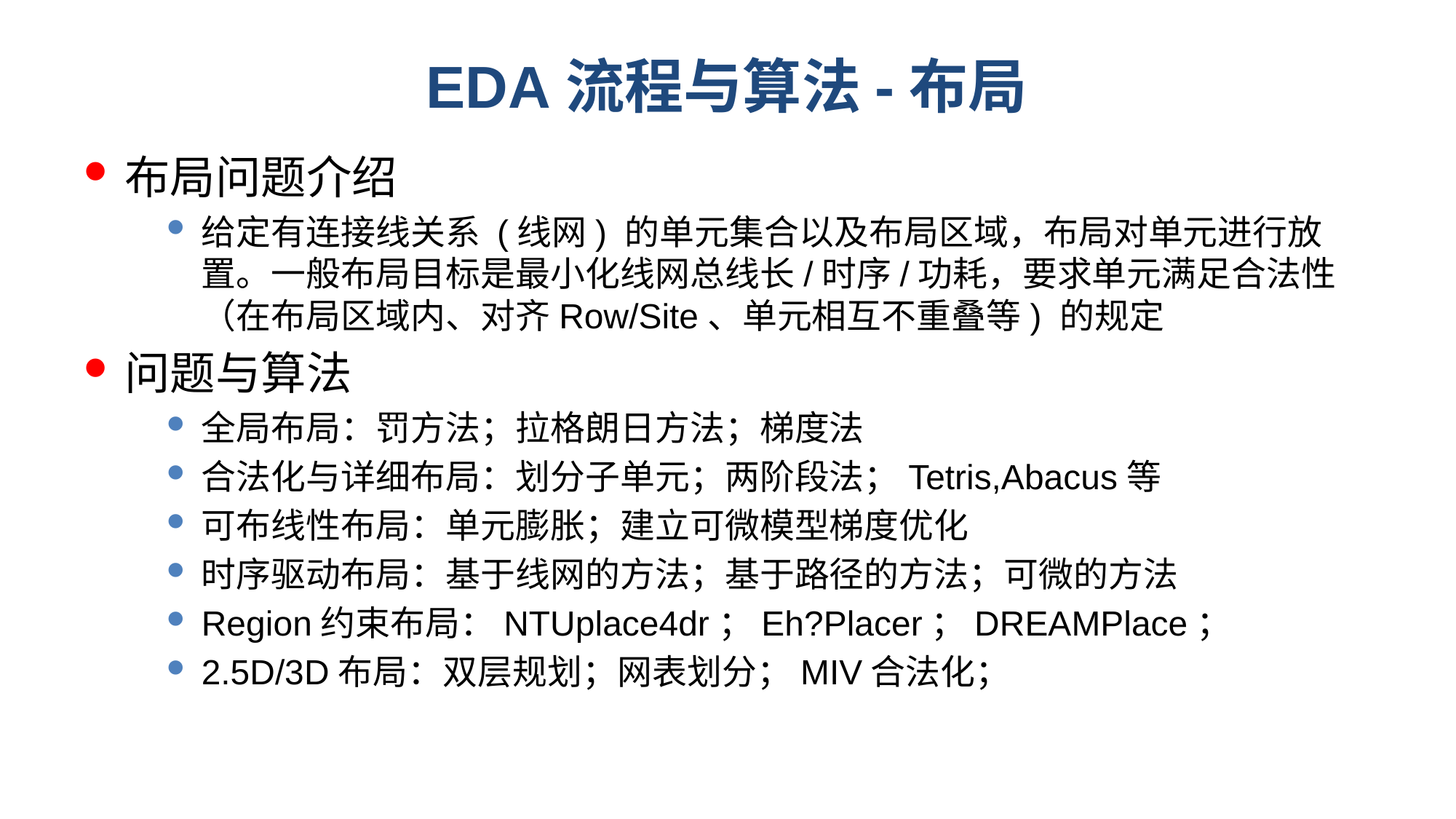

# EDA流程与算法-布局
布局问题介绍
给定有连接线关系 (线网) 的单元集合以及布局区域，布局对单元进行放置。一般布局目标是最小化线网总线长/时序/功耗，要求单元满足合法性（在布局区域内、对齐Row/Site、单元相互不重叠等) 的规定
问题与算法
全局布局：罚方法；拉格朗日方法；梯度法
合法化与详细布局：划分子单元；两阶段法；Tetris,Abacus等
可布线性布局：单元膨胀；建立可微模型梯度优化
时序驱动布局：基于线网的方法；基于路径的方法；可微的方法
Region约束布局：NTUplace4dr；Eh?Placer；DREAMPlace；
2.5D/3D布局：双层规划；网表划分；MIV合法化；